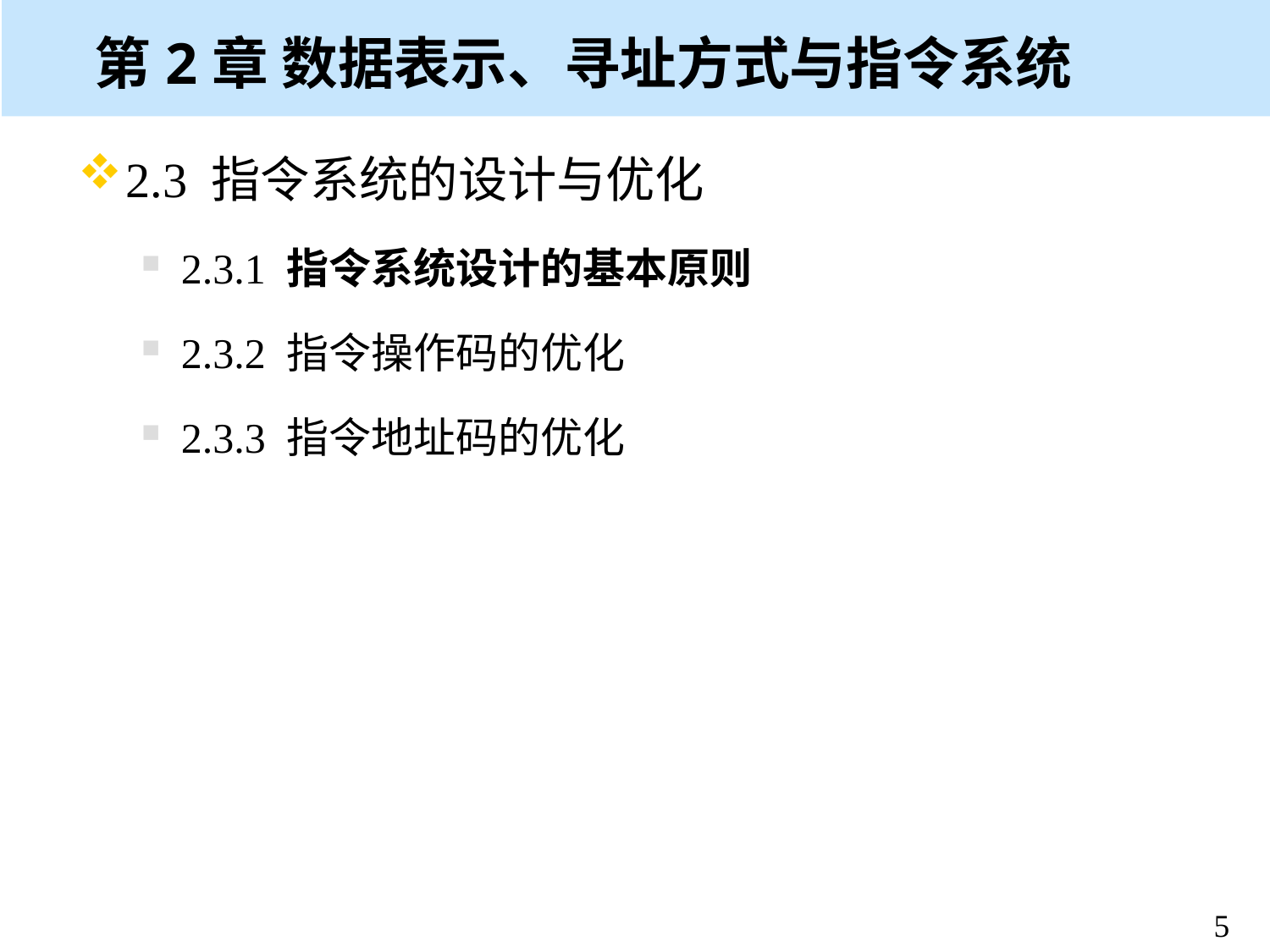

# 第2章 数据表示、寻址方式与指令系统
2.3 指令系统的设计与优化
2.3.1 指令系统设计的基本原则
2.3.2 指令操作码的优化
2.3.3 指令地址码的优化